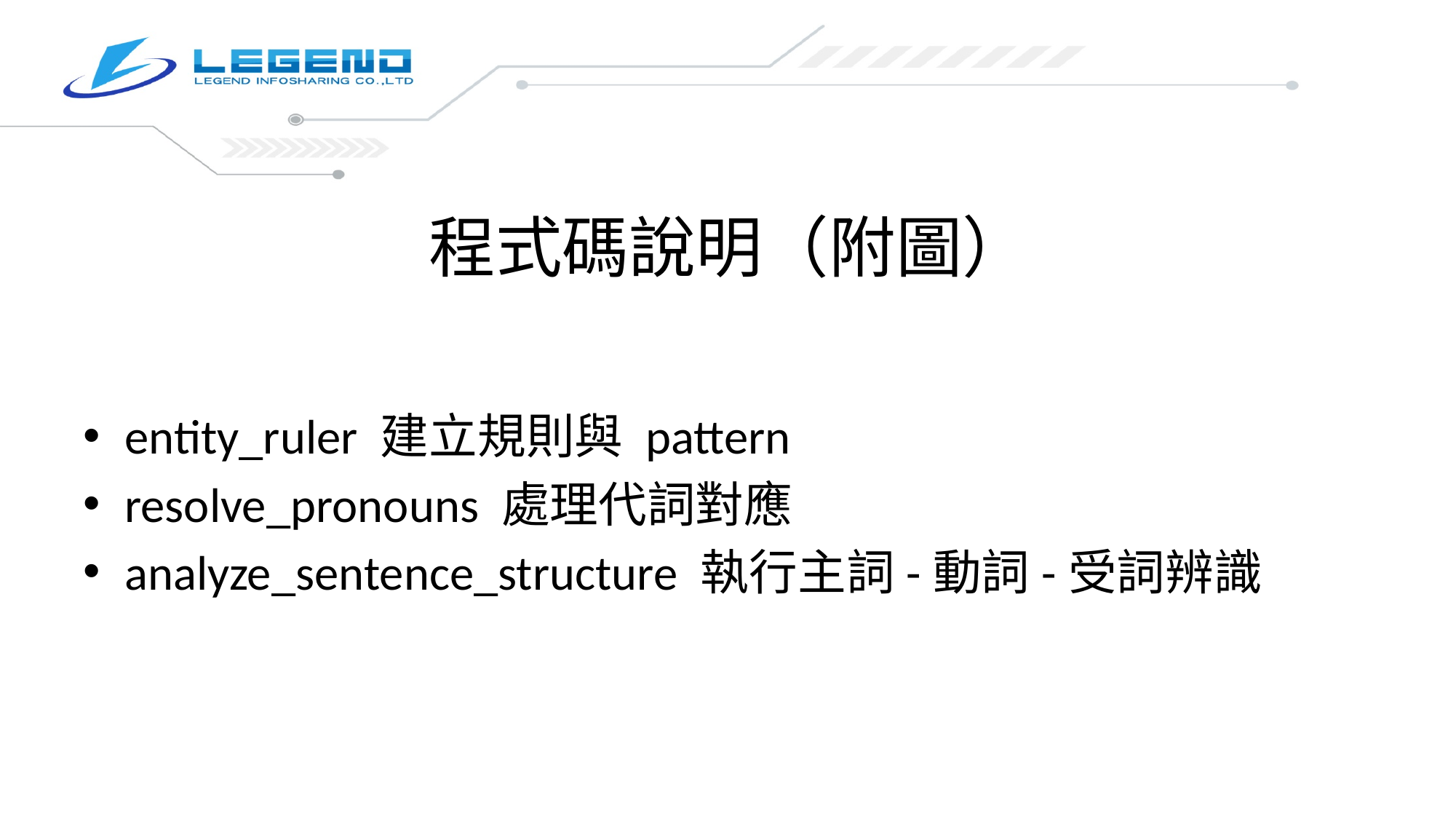

# 程式碼說明（附圖）

entity_ruler 建立規則與 pattern
resolve_pronouns 處理代詞對應
analyze_sentence_structure 執行主詞-動詞-受詞辨識